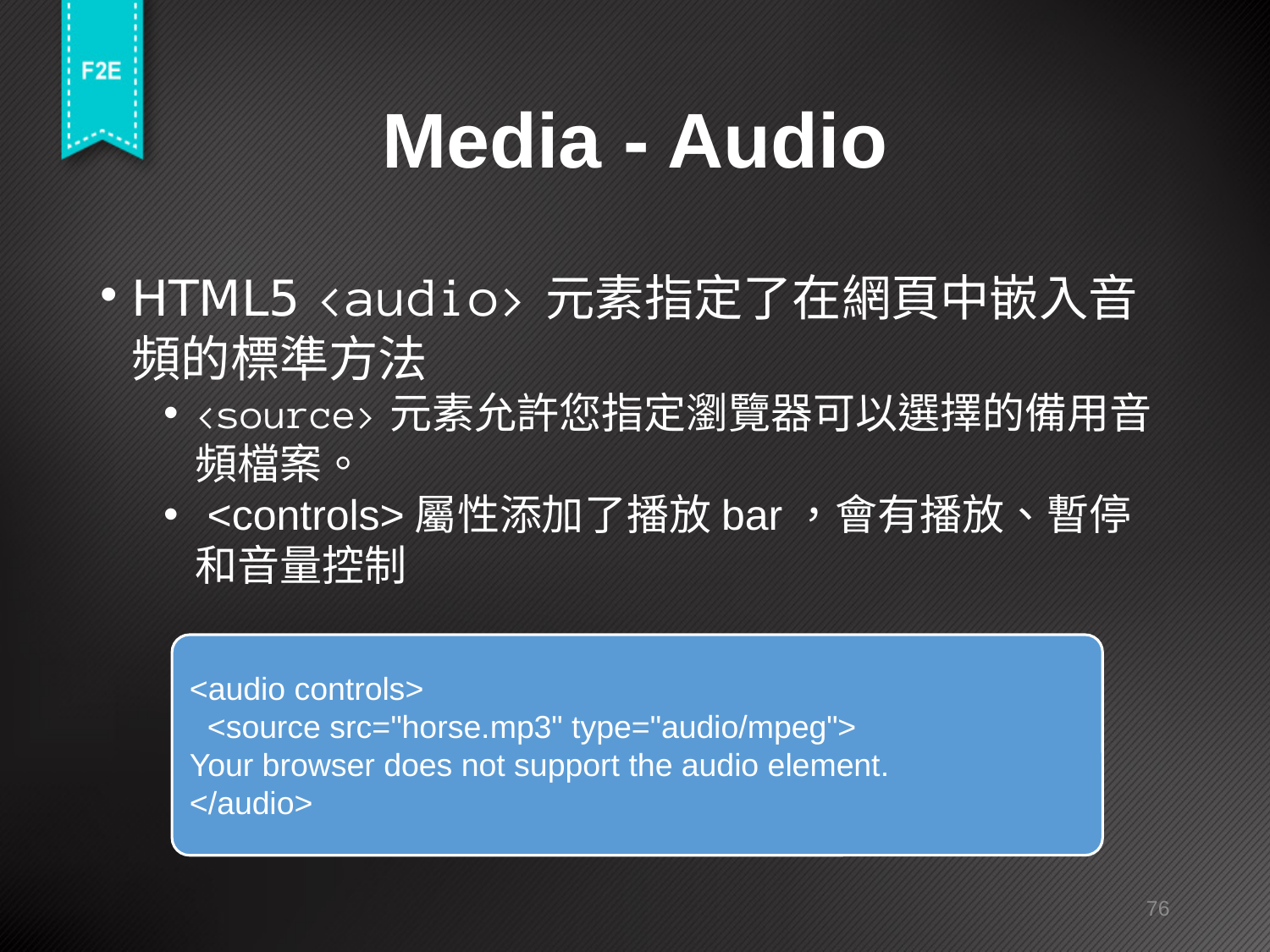

# Media - Audio
HTML5 <audio>元素指定了在網頁中嵌入音頻的標準方法
<source>元素允許您指定瀏覽器可以選擇的備用音頻檔案。
 <controls>屬性添加了播放bar，會有播放、暫停和音量控制

<audio controls>
  <source src="horse.mp3" type="audio/mpeg">
Your browser does not support the audio element.
</audio>
76